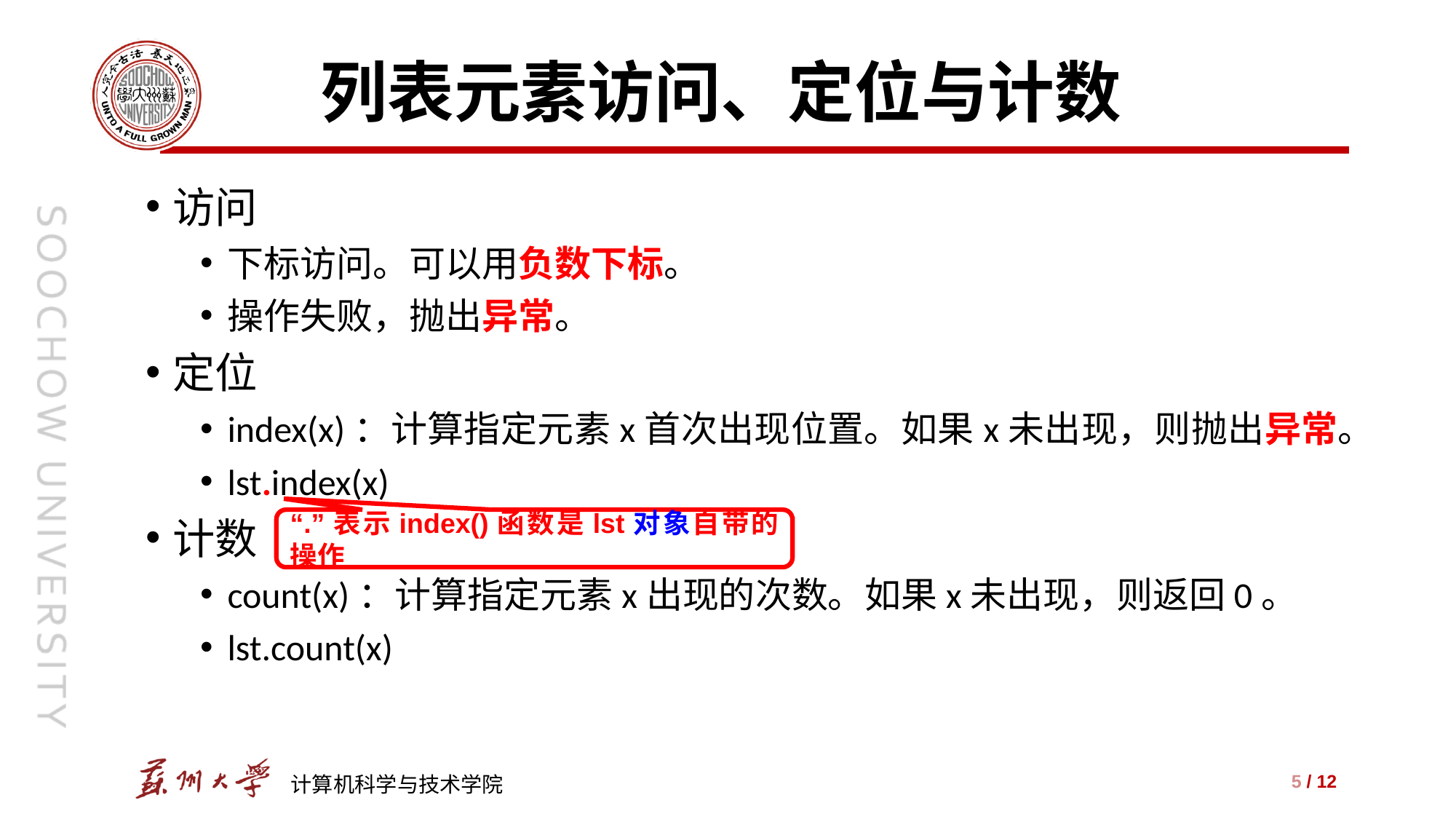

# 列表元素访问、定位与计数
访问
下标访问。可以用负数下标。
操作失败，抛出异常。
定位
index(x)：计算指定元素x首次出现位置。如果x未出现，则抛出异常。
lst.index(x)
计数
count(x)：计算指定元素x出现的次数。如果x未出现，则返回0。
lst.count(x)
“.”表示index()函数是lst对象自带的操作
5